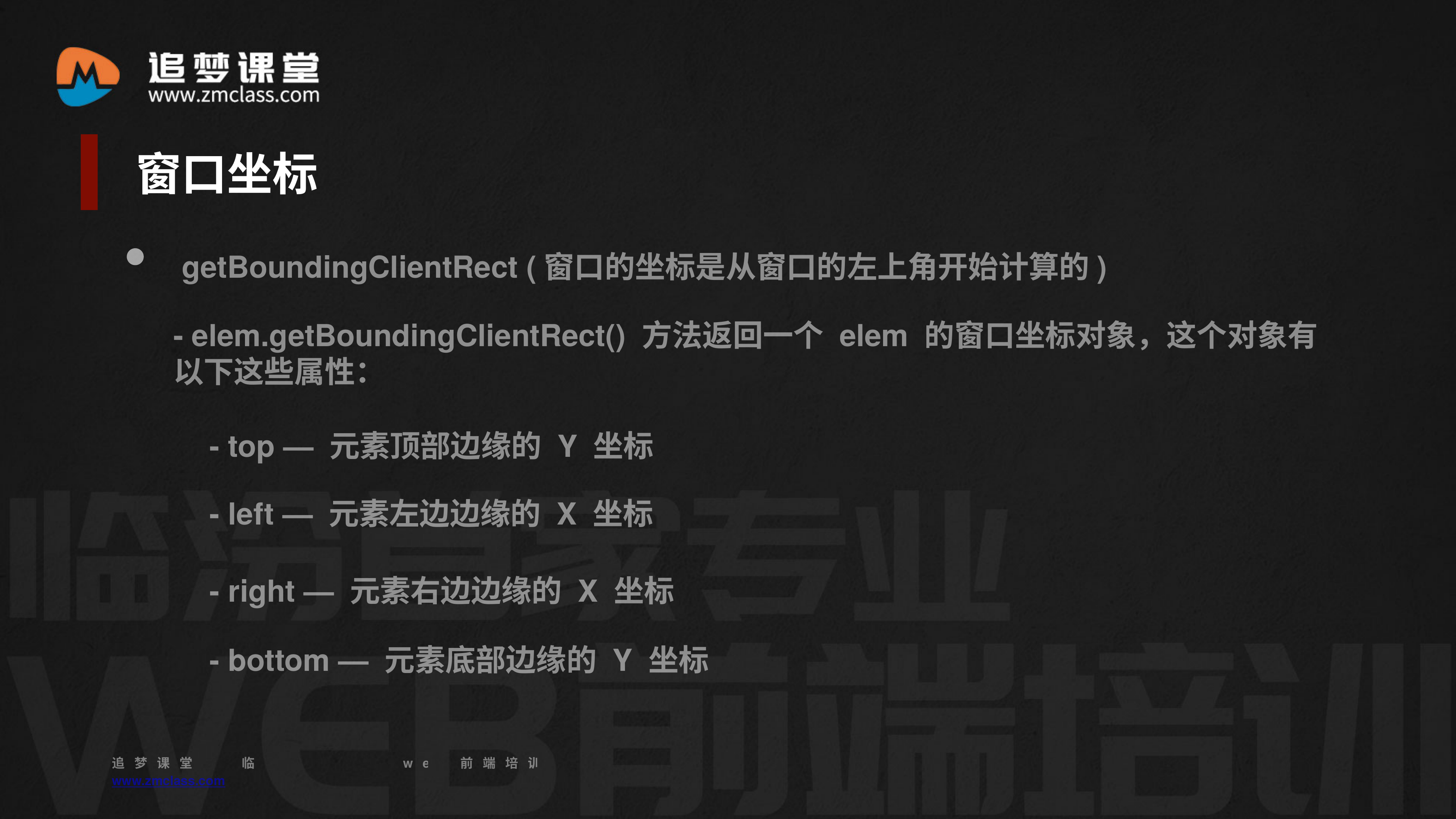

窗口坐标
 getBoundingClientRect (窗口的坐标是从窗口的左上角开始计算的)

- elem.getBoundingClientRect() 方法返回一个 elem 的窗口坐标对象，这个对象有以下这些属性：
- top — 元素顶部边缘的 Y 坐标
- left — 元素左边边缘的 X 坐标
- right — 元素右边边缘的 X 坐标
- bottom — 元素底部边缘的 Y 坐标
追梦课堂   临汾首家专业的web前端培训机构                                                          www.zmclass.com
14